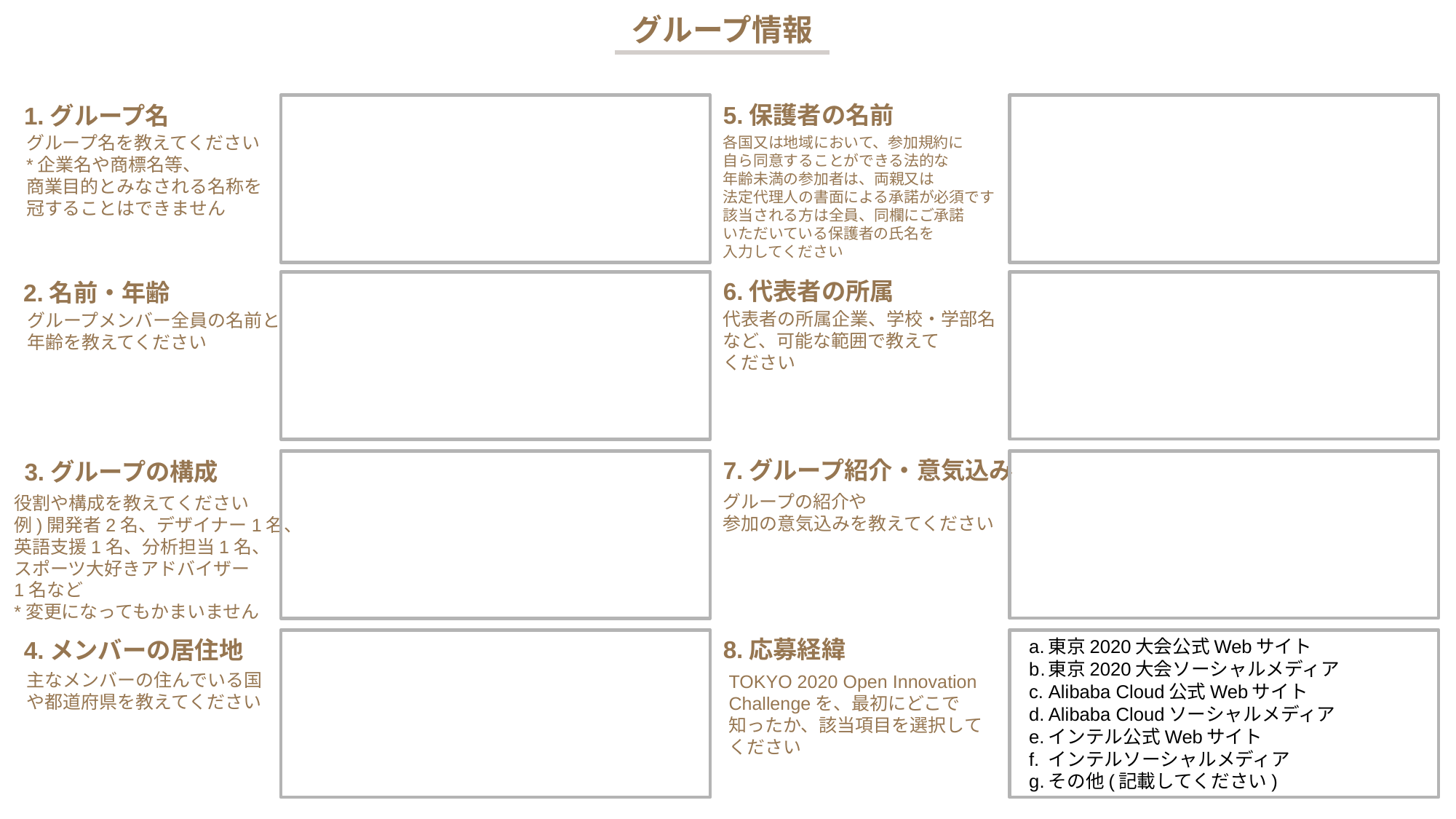

東京2020大会公式Webサイト
東京2020大会ソーシャルメディア
Alibaba Cloud公式Webサイト
Alibaba Cloudソーシャルメディア
インテル公式Webサイト
インテルソーシャルメディア
その他(記載してください)